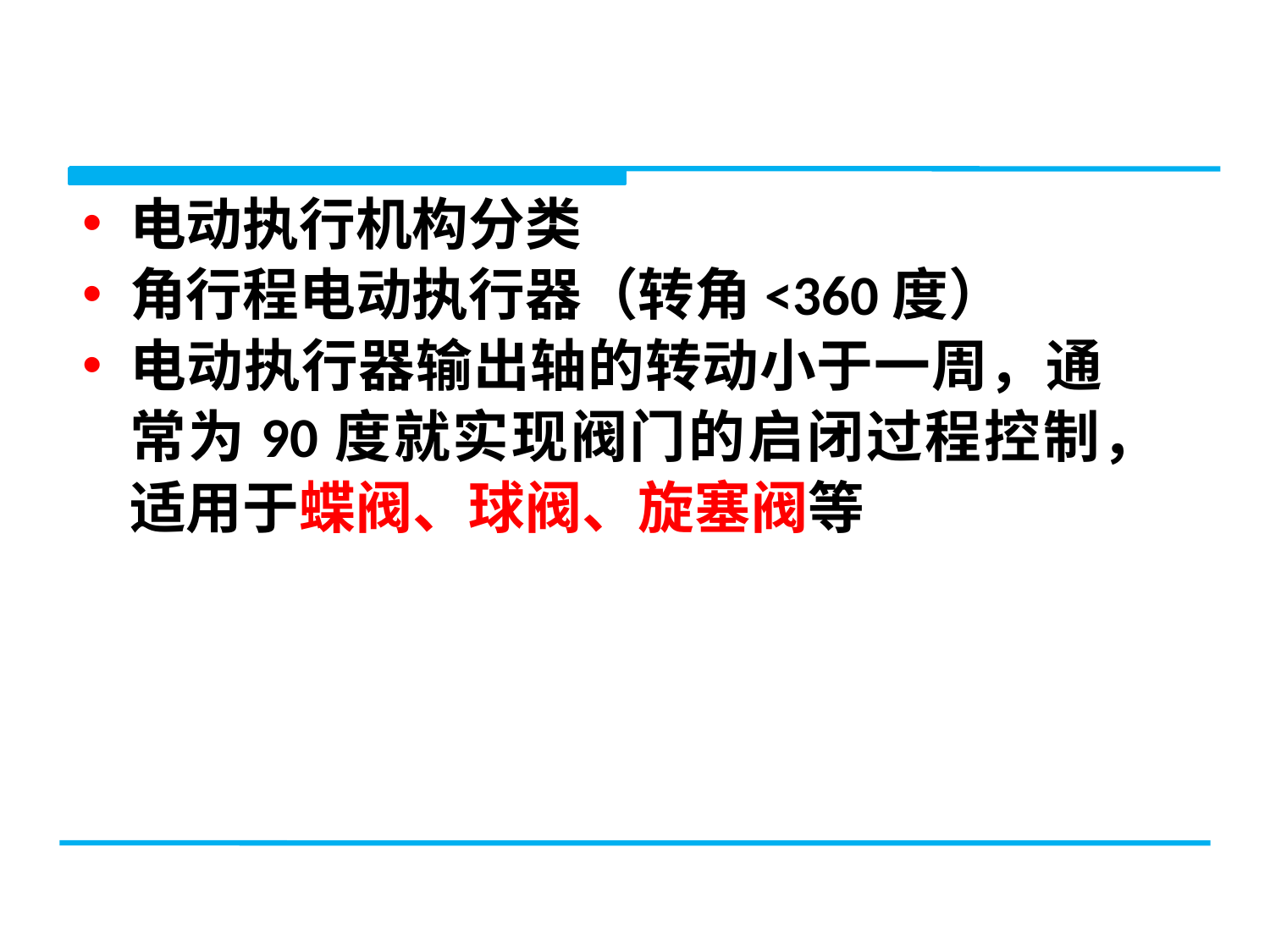

电动执行机构分类
角行程电动执行器（转角<360度）
电动执行器输出轴的转动小于一周，通常为90度就实现阀门的启闭过程控制，适用于蝶阀、球阀、旋塞阀等